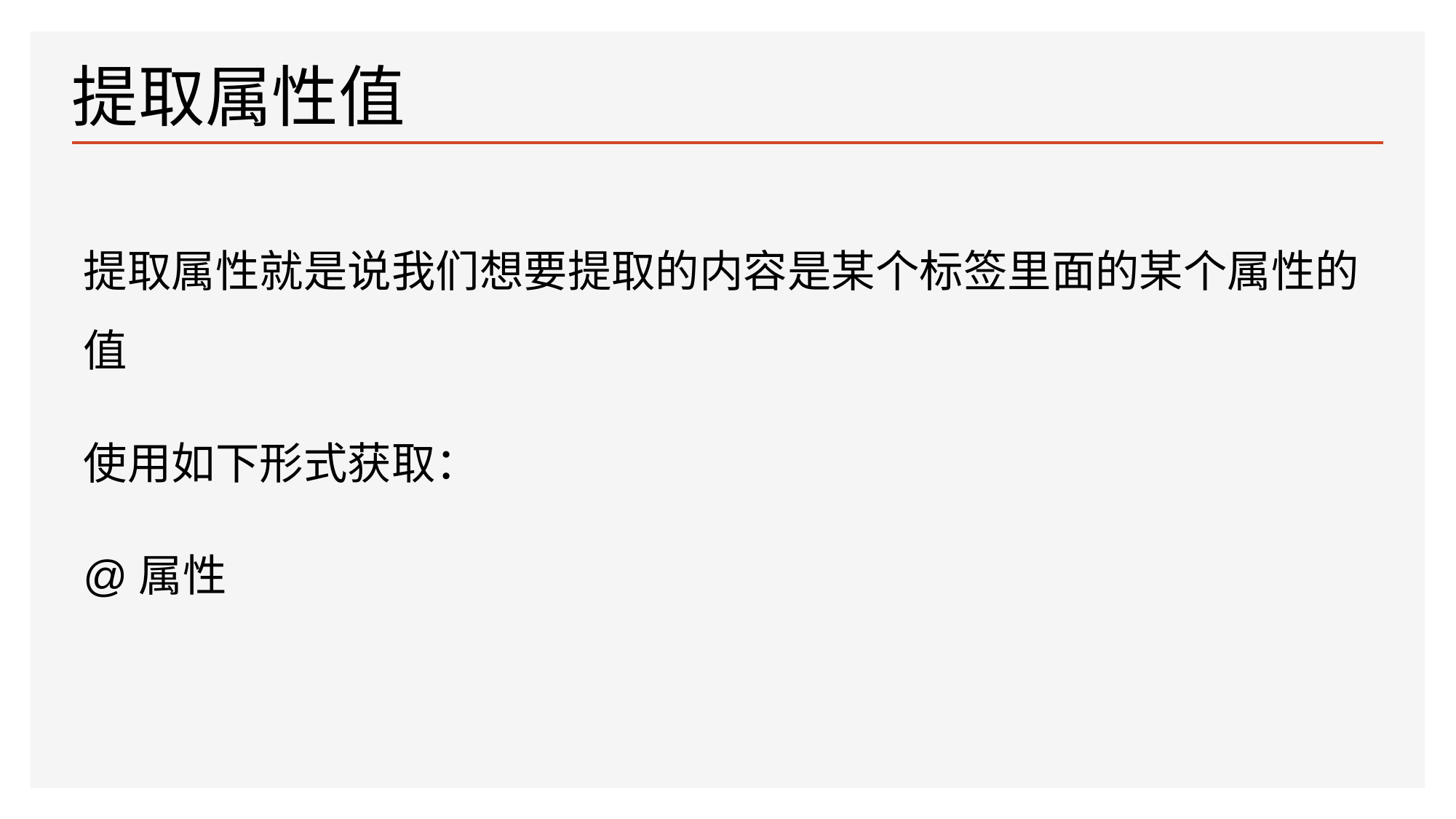

提取属性值
提取属性就是说我们想要提取的内容是某个标签里面的某个属性的值
使用如下形式获取：
@属性